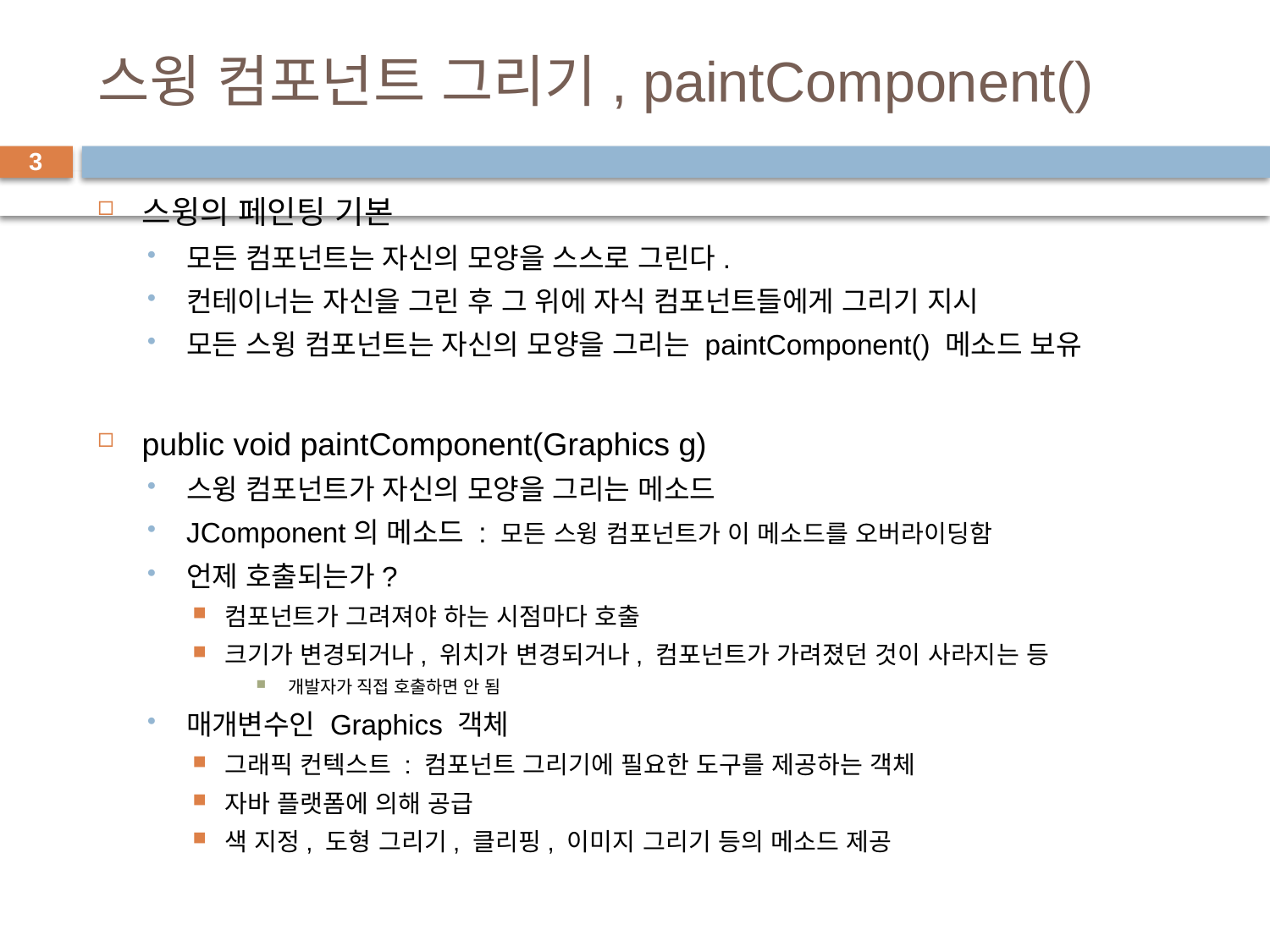

# 스윙 컴포넌트 그리기, paintComponent()
3
스윙의 페인팅 기본
모든 컴포넌트는 자신의 모양을 스스로 그린다.
컨테이너는 자신을 그린 후 그 위에 자식 컴포넌트들에게 그리기 지시
모든 스윙 컴포넌트는 자신의 모양을 그리는 paintComponent() 메소드 보유

public void paintComponent(Graphics g)
스윙 컴포넌트가 자신의 모양을 그리는 메소드
JComponent의 메소드 : 모든 스윙 컴포넌트가 이 메소드를 오버라이딩함
언제 호출되는가?
컴포넌트가 그려져야 하는 시점마다 호출
크기가 변경되거나, 위치가 변경되거나, 컴포넌트가 가려졌던 것이 사라지는 등
개발자가 직접 호출하면 안 됨
매개변수인 Graphics 객체
그래픽 컨텍스트 : 컴포넌트 그리기에 필요한 도구를 제공하는 객체
자바 플랫폼에 의해 공급
색 지정, 도형 그리기, 클리핑, 이미지 그리기 등의 메소드 제공